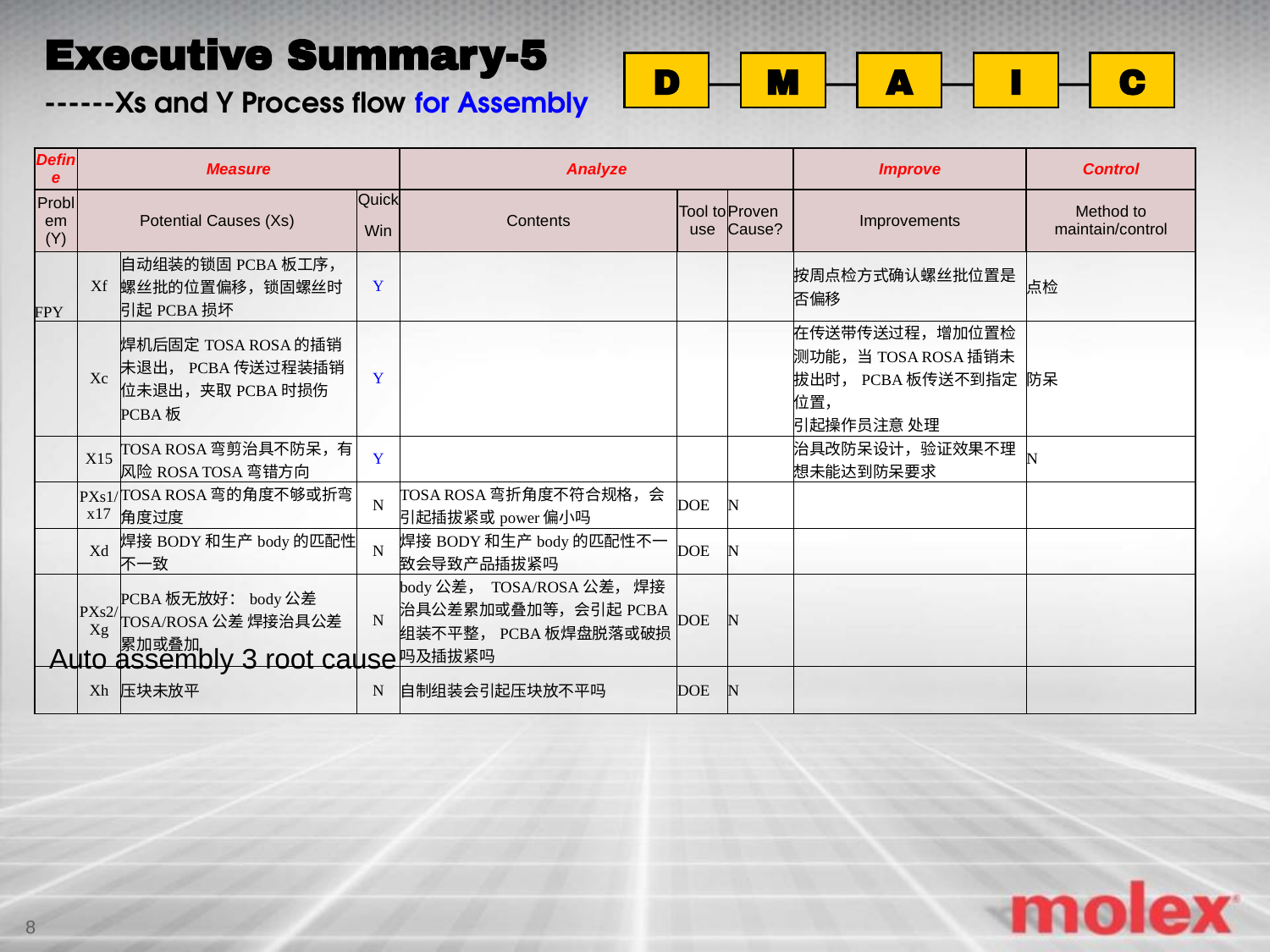

Executive Summary-5
------Xs and Y Process flow for Assembly
| Define | Measure |  |  | Analyze |  |  | Improve | Control |
| --- | --- | --- | --- | --- | --- | --- | --- | --- |
| Problem (Y) | Potential Causes (Xs) |  | Quick | Contents | Tool to use | Proven Cause? | Improvements | Method to maintain/control |
|  |  |  | Win |  |  |  |  |  |
| FPY | Xf | 自动组装的锁固PCBA板工序，螺丝批的位置偏移，锁固螺丝时引起PCBA损坏 | Y |  |  |  | 按周点检方式确认螺丝批位置是否偏移 | 点检 |
|  | Xc | 焊机后固定TOSA ROSA的插销未退出，PCBA传送过程装插销位未退出，夹取PCBA时损伤PCBA板 | Y |  |  |  | 在传送带传送过程，增加位置检测功能，当TOSA ROSA插销未拔出时，PCBA板传送不到指定位置， 引起操作员注意 处理 | 防呆 |
|  | X15 | TOSA ROSA弯剪治具不防呆，有风险ROSA TOSA弯错方向 | Y |  |  |  | 治具改防呆设计，验证效果不理想未能达到防呆要求 | N |
|  | PXs1/x17 | TOSA ROSA弯的角度不够或折弯角度过度 | N | TOSA ROSA弯折角度不符合规格，会引起插拔紧或power偏小吗 | DOE | N |  |  |
|  | Xd | 焊接BODY和生产body的匹配性不一致 | N | 焊接BODY和生产body的匹配性不一致会导致产品插拔紧吗 | DOE | N |  |  |
|  | PXs2/Xg | PCBA板无放好：body公差 TOSA/ROSA公差 焊接治具公差累加或叠加 | N | body公差， TOSA/ROSA公差， 焊接治具公差累加或叠加等，会引起PCBA组装不平整，PCBA板焊盘脱落或破损吗及插拔紧吗 | DOE | N |  |  |
|  | Xh | 压块未放平 | N | 自制组装会引起压块放不平吗 | DOE | N |  |  |
Auto assembly 3 root cause
8